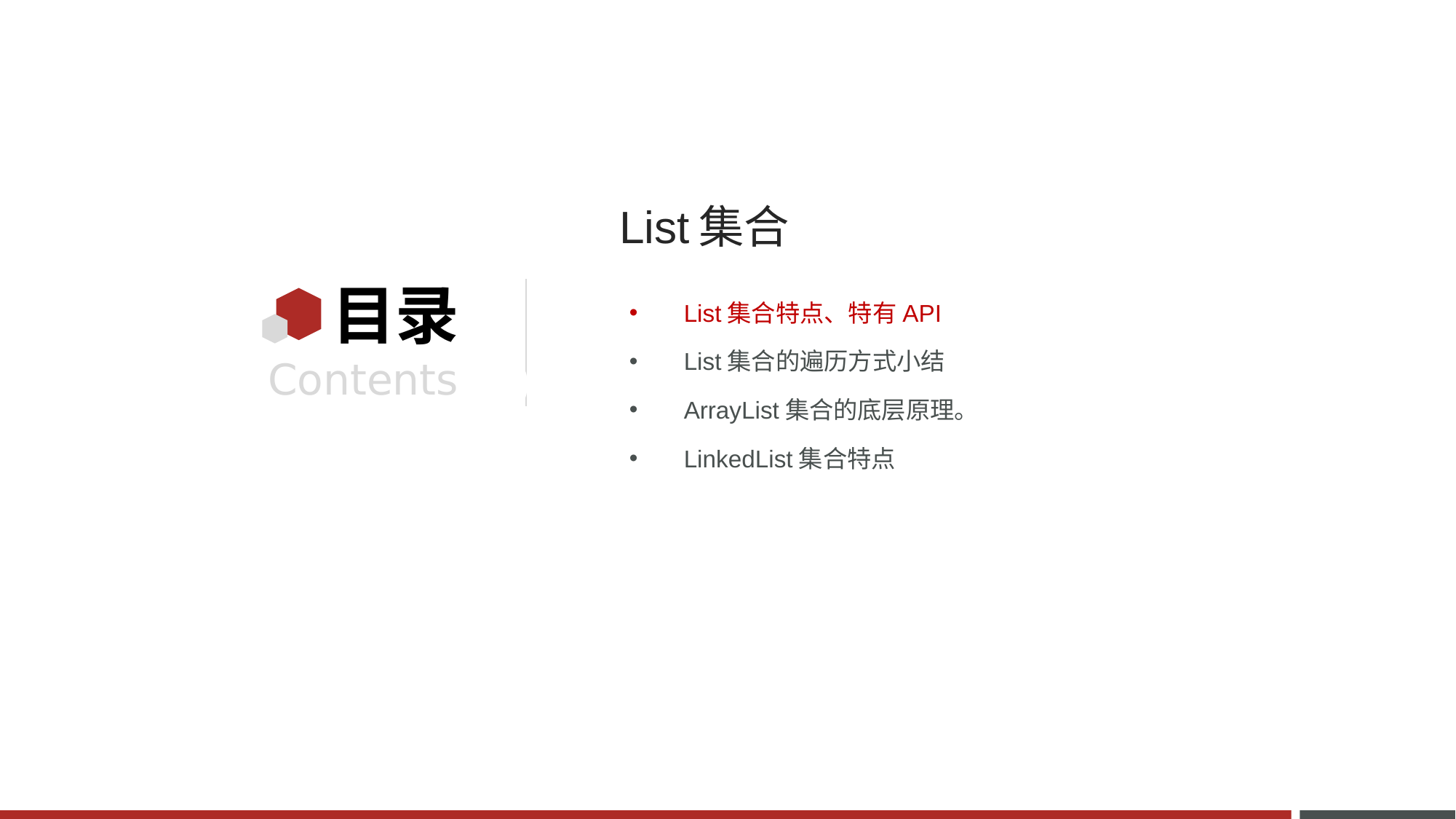

# List集合
List集合特点、特有API
List集合的遍历方式小结
ArrayList集合的底层原理。
LinkedList集合特点

01